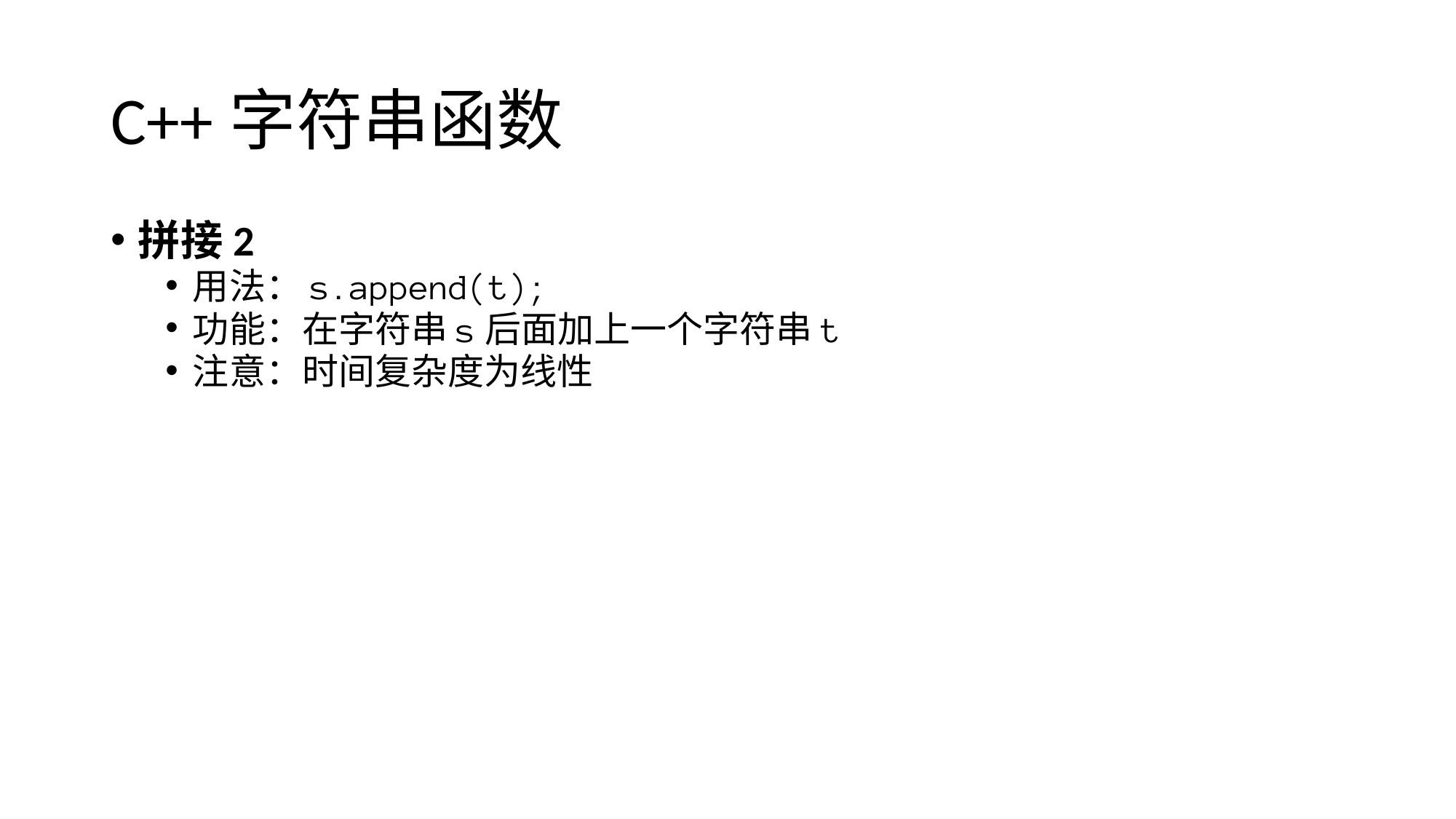

C++字符串函数
拼接2
用法：s.append(t);
功能：在字符串s后面加上一个字符串t
注意：时间复杂度为线性